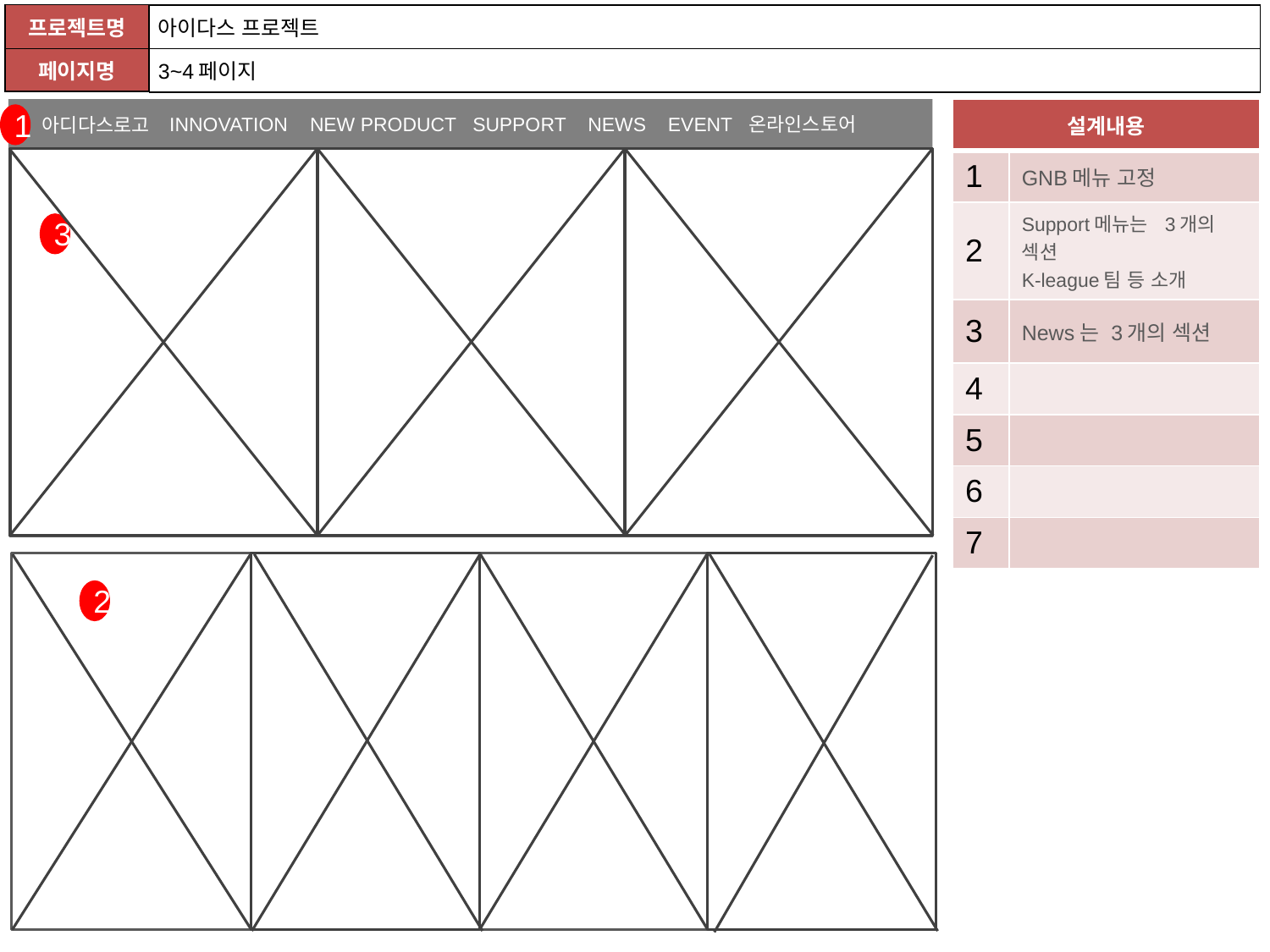

| 프로젝트명 |
| --- |
| 페이지명 |
| 아이다스 프로젝트 |
| --- |
| 3~4페이지 |
   9. 스토리 보드
1

                           INNOVATION    NEW PRODUCT   SUPPORT    NEWS    EVENT  온라인스토어
| 설계내용 |  |
| --- | --- |
| 1 | GNB메뉴 고정 |
| 2 | Support메뉴는 3개의 섹션 K-league팀 등 소개 |
| 3 | News는 3개의 섹션 |
| 4 |  |
| 5 |  |
| 6 |  |
| 7 |  |
아디다스로고

3

2